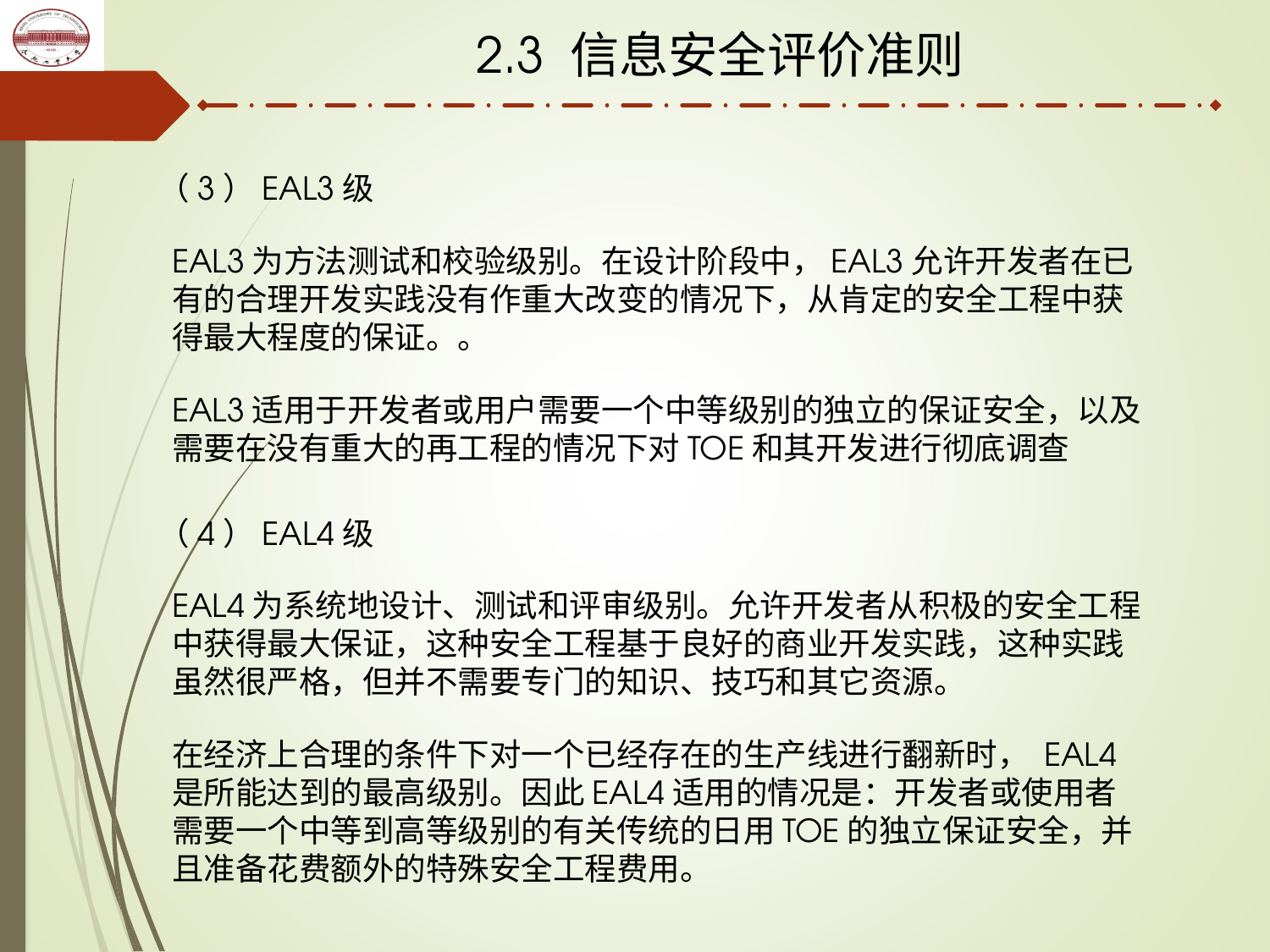

2.3 信息安全评价准则
（3）EAL3级
EAL3为方法测试和校验级别。在设计阶段中，EAL3允许开发者在已有的合理开发实践没有作重大改变的情况下，从肯定的安全工程中获得最大程度的保证。。
EAL3适用于开发者或用户需要一个中等级别的独立的保证安全，以及需要在没有重大的再工程的情况下对TOE和其开发进行彻底调查
（4）EAL4级
EAL4为系统地设计、测试和评审级别。允许开发者从积极的安全工程中获得最大保证，这种安全工程基于良好的商业开发实践，这种实践虽然很严格，但并不需要专门的知识、技巧和其它资源。
在经济上合理的条件下对一个已经存在的生产线进行翻新时， EAL4是所能达到的最高级别。因此EAL4适用的情况是：开发者或使用者需要一个中等到高等级别的有关传统的日用TOE的独立保证安全，并且准备花费额外的特殊安全工程费用。